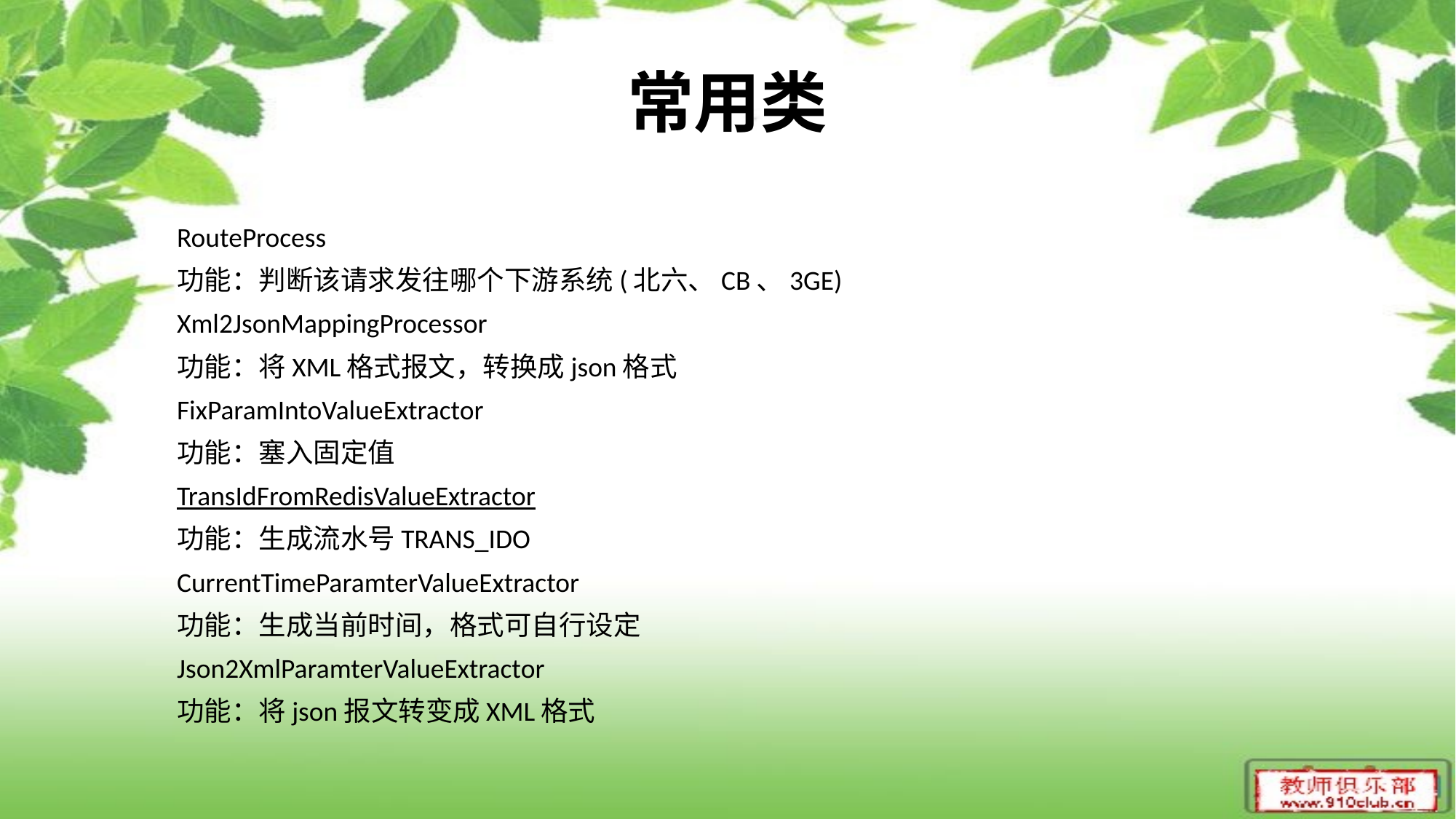

# 常用类
RouteProcess
功能：判断该请求发往哪个下游系统(北六、CB、3GE)
Xml2JsonMappingProcessor
功能：将XML格式报文，转换成json格式
FixParamIntoValueExtractor
功能：塞入固定值
TransIdFromRedisValueExtractor
功能：生成流水号TRANS_IDO
CurrentTimeParamterValueExtractor
功能：生成当前时间，格式可自行设定
Json2XmlParamterValueExtractor
功能：将json报文转变成XML格式